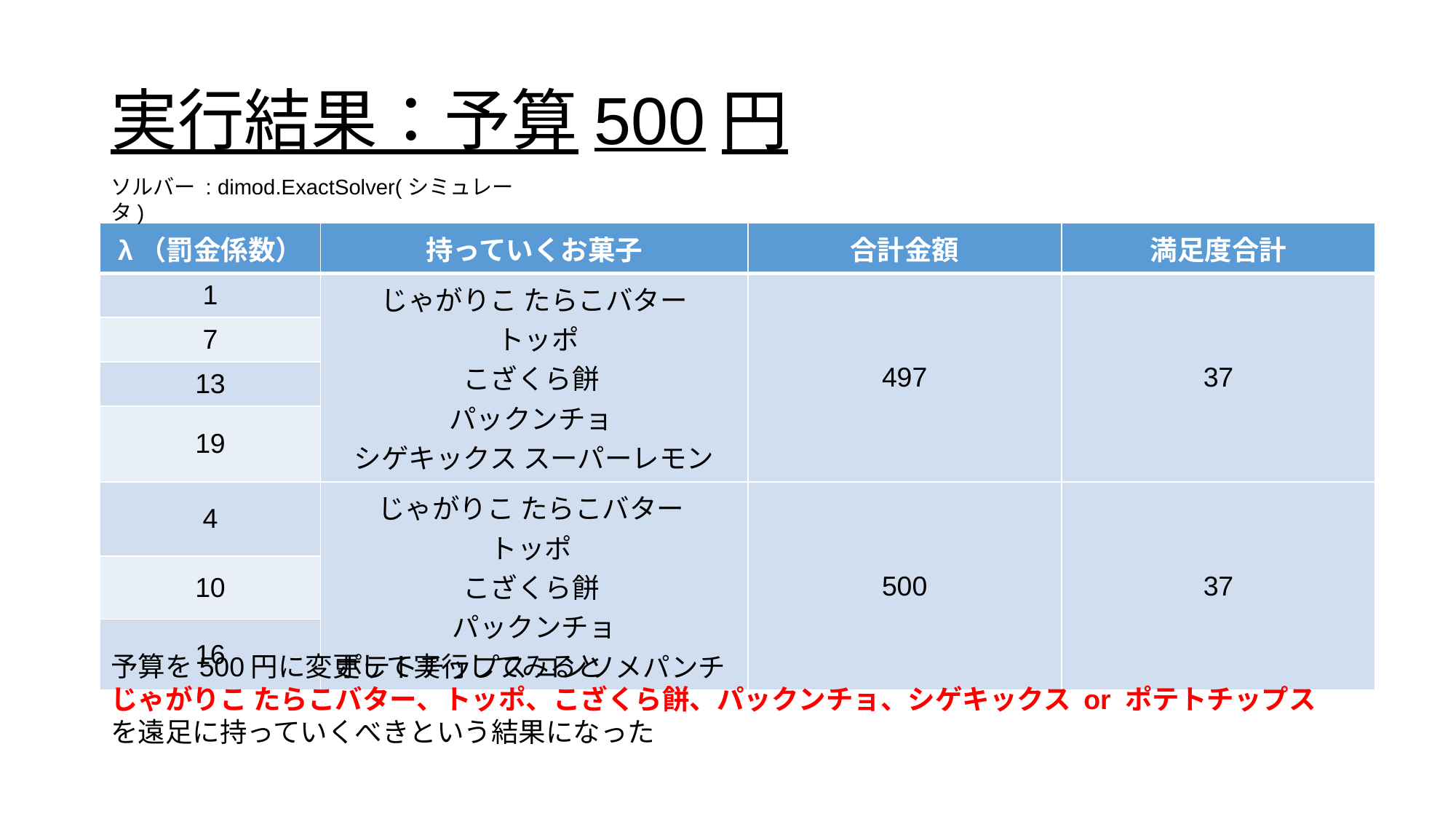

# 実行結果：予算500円
ソルバー : dimod.ExactSolver(シミュレータ)
| λ（罰金係数） | 持っていくお菓子 | 合計金額 | 満足度合計 |
| --- | --- | --- | --- |
| 1 | じゃがりこ たらこバター トッポ こざくら餅 パックンチョ シゲキックス スーパーレモン | 497 | 37 |
| 7 |  |  |  |
| 13 |  |  |  |
| 19 |  |  |  |
| 4 | じゃがりこ たらこバター トッポ こざくら餅 パックンチョ ポテトチップス コンソメパンチ | 500 | 37 |
| 10 |  |  |  |
| 16 |  |  |  |
予算を500円に変更して実行してみると
じゃがりこ たらこバター、トッポ、こざくら餅、パックンチョ、シゲキックス or ポテトチップス
を遠足に持っていくべきという結果になった